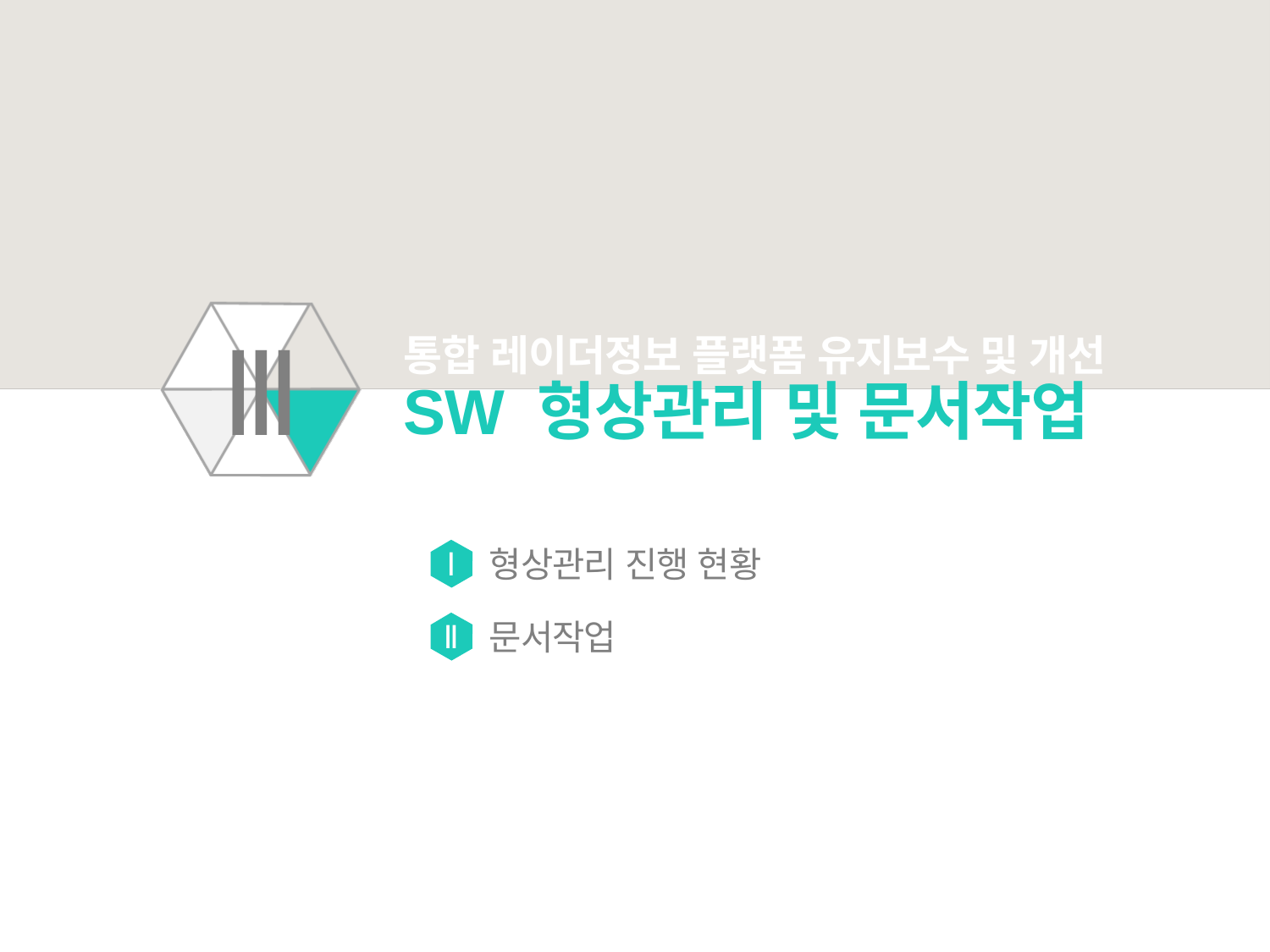

통합 레이더정보 플랫폼 유지보수 및 개선
SW 형상관리 및 문서작업
Ⅲ
형상관리 진행 현황
Ⅰ
문서작업
Ⅱ